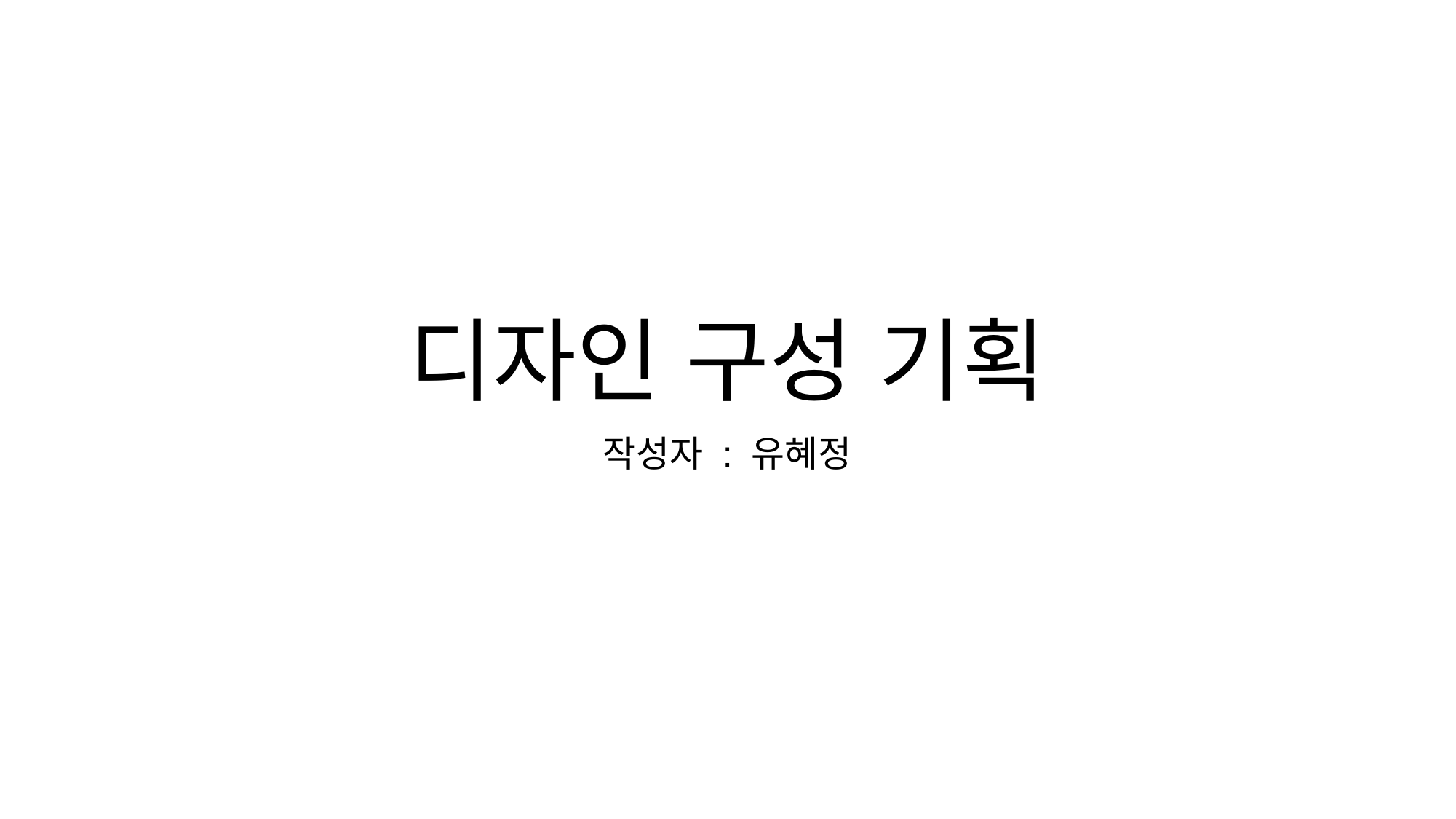

# 디자인 구성 기획
작성자 : 유혜정